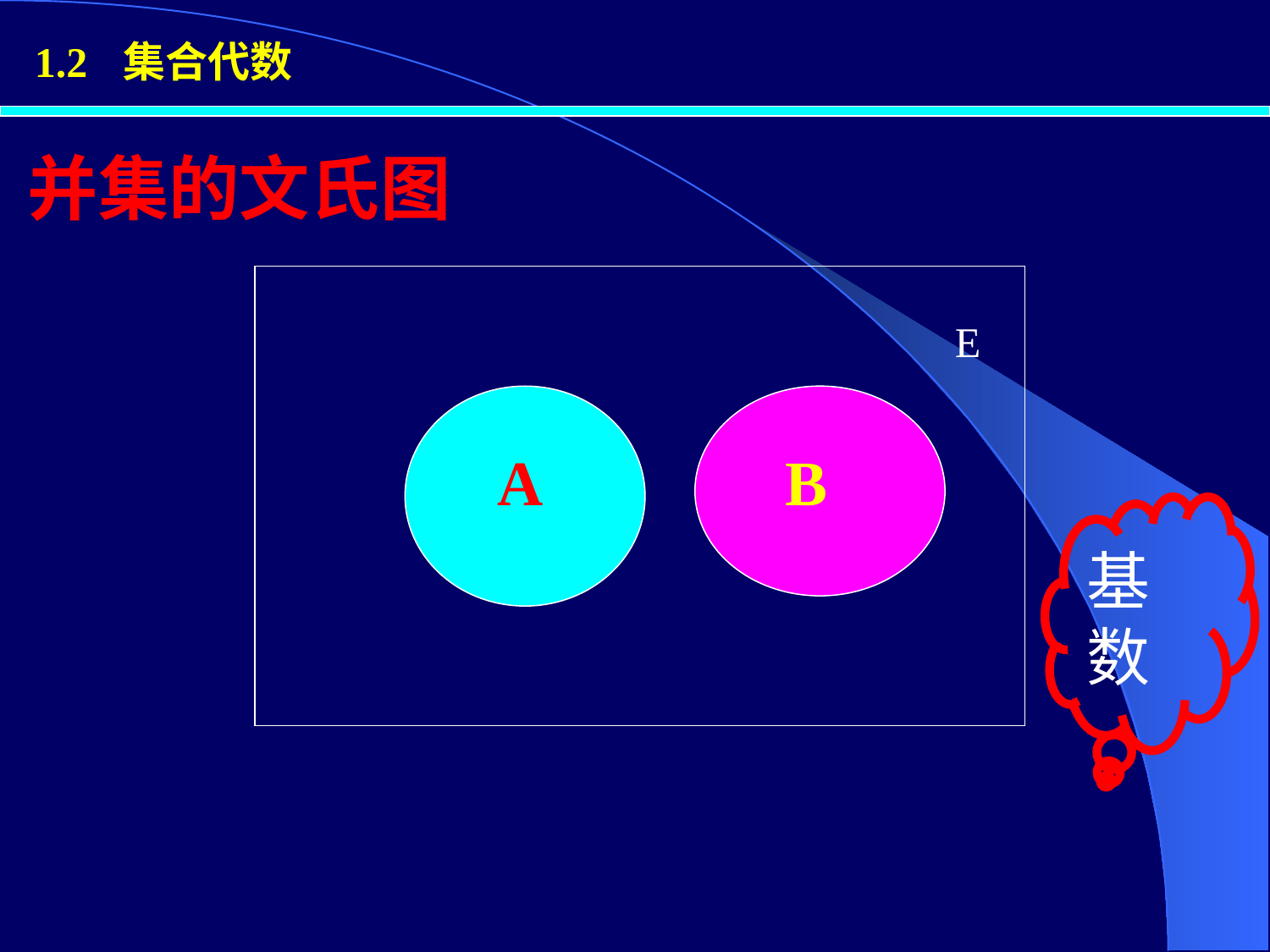

1.2 集合代数

# 并集的文氏图

E

A
B
基数